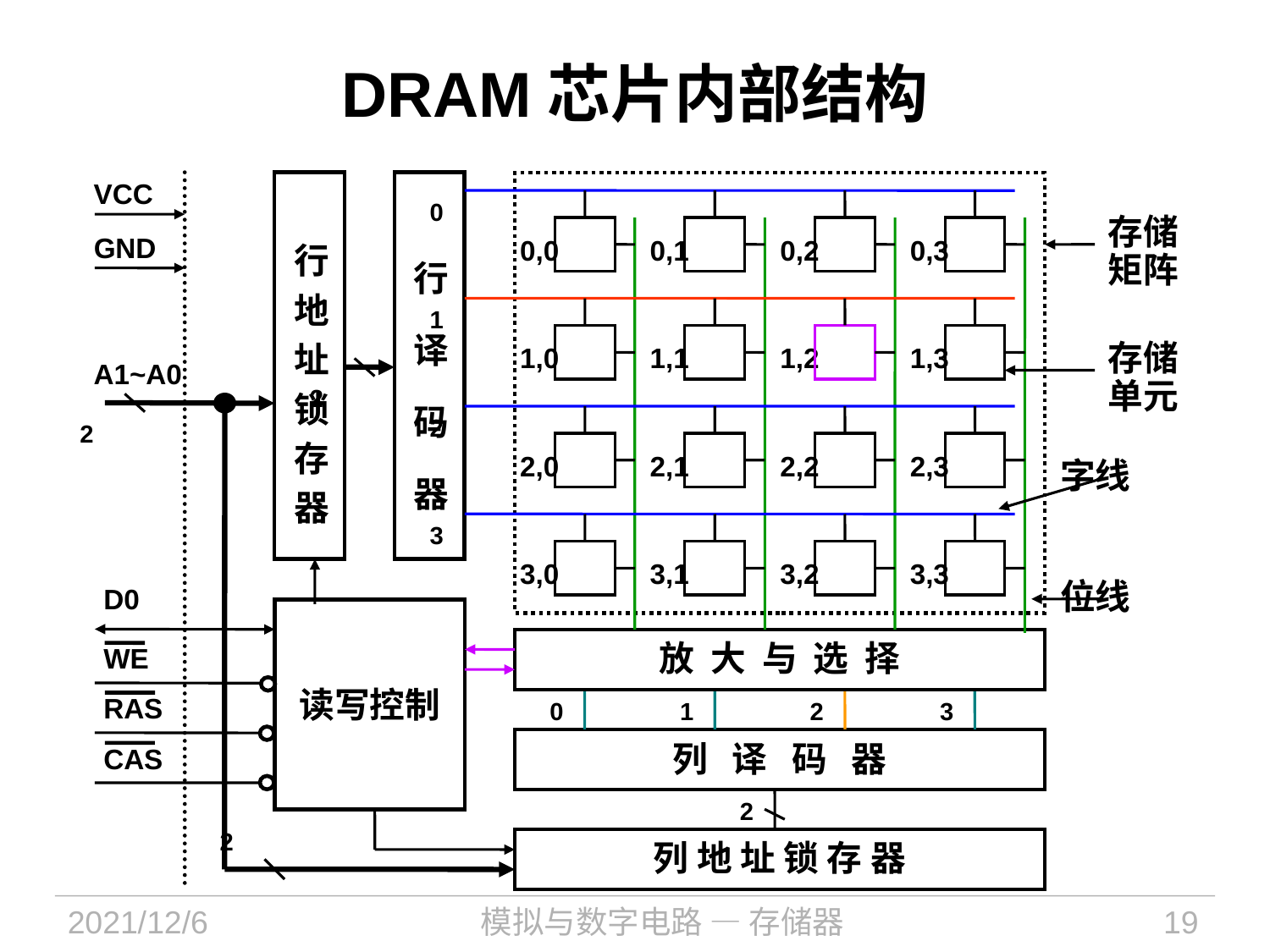

# DRAM芯片内部结构

VCC

0

存储
矩阵

0,0
0,1
0,2
0,3
GND
行
地
址
锁
存
器

行

译

码

器

1

1,0
1,1
1,2
1,3
存储
单元

A1~A0

2

2

2

2,0
2,1
2,2
2,3
字线

3

3,0
3,1
3,2
3,3

位线
D0

放  大  与  选  择
WE

读写控制

0

1

2

3

RAS

列   译   码   器
CAS

2

2

列 地 址 锁 存 器

2021/12/6
模拟与数字电路 — 存储器
19